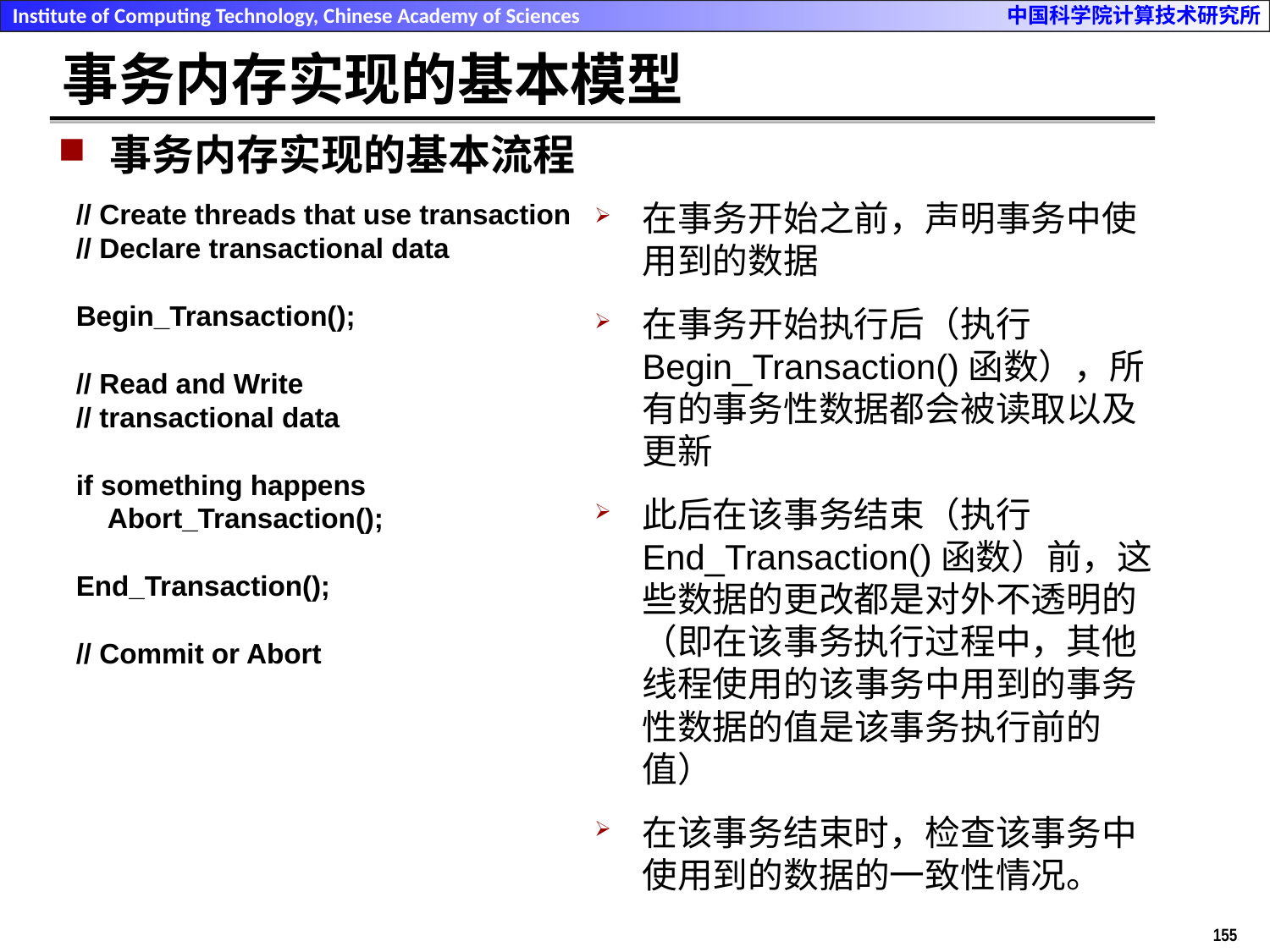

# 事务内存实现的基本模型
事务内存实现的基本流程
// Create threads that use transaction
// Declare transactional data

Begin_Transaction();

// Read and Write
// transactional data

if something happens
    Abort_Transaction();

End_Transaction();

// Commit or Abort
在事务开始之前，声明事务中使用到的数据
在事务开始执行后（执行Begin_Transaction()函数），所有的事务性数据都会被读取以及更新
此后在该事务结束（执行End_Transaction()函数）前，这些数据的更改都是对外不透明的（即在该事务执行过程中，其他线程使用的该事务中用到的事务性数据的值是该事务执行前的值）
在该事务结束时，检查该事务中使用到的数据的一致性情况。